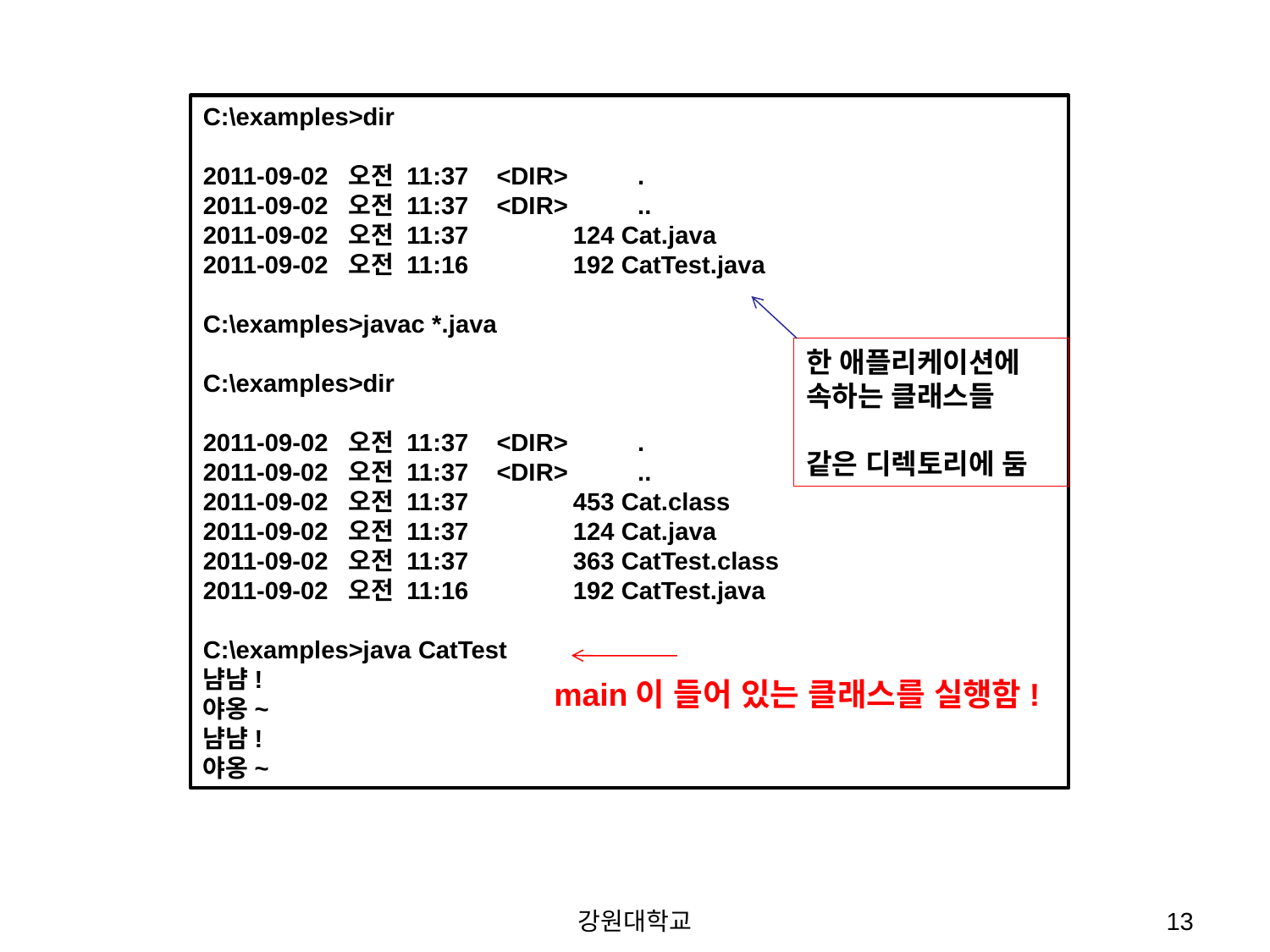

C:\examples>dir

2011-09-02  오전 11:37    <DIR>          .
2011-09-02  오전 11:37    <DIR>          ..
2011-09-02  오전 11:37               124 Cat.java
2011-09-02  오전 11:16               192 CatTest.java

C:\examples>javac *.java

C:\examples>dir

2011-09-02  오전 11:37    <DIR>          .
2011-09-02  오전 11:37    <DIR>          ..
2011-09-02  오전 11:37               453 Cat.class
2011-09-02  오전 11:37               124 Cat.java
2011-09-02  오전 11:37               363 CatTest.class
2011-09-02  오전 11:16               192 CatTest.java

C:\examples>java CatTest
냠냠!
야옹~
냠냠!
야옹~
한 애플리케이션에 속하는 클래스들

같은 디렉토리에 둠
main이 들어 있는 클래스를 실행함!
강원대학교
13